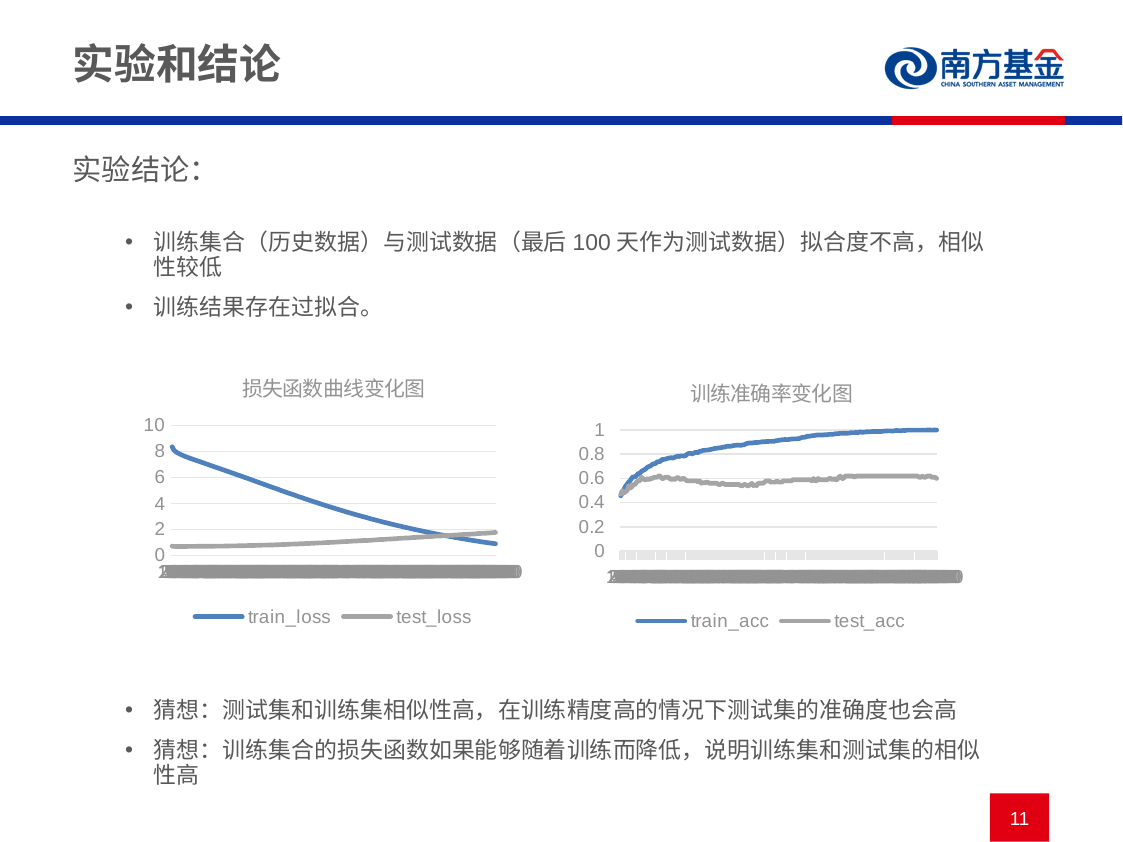

# 实验和结论
实验结论：
训练集合（历史数据）与测试数据（最后100天作为测试数据）拟合度不高，相似性较低
训练结果存在过拟合。

猜想：测试集和训练集相似性高，在训练精度高的情况下测试集的准确度也会高
猜想：训练集合的损失函数如果能够随着训练而降低，说明训练集和测试集的相似性高

### Chart: 损失函数曲线变化图

| Category | train_loss | test_loss |
|---|---|---|
| 0 | 8.37899875640869 | 0.727380573749542 |
| 100 | 8.13299179077148 | 0.712576925754547 |
| 200 | 8.01202201843261 | 0.706207931041717 |
| 300 | 7.93348789215087 | 0.705000460147857 |
| 400 | 7.86148738861084 | 0.705533266067504 |
| 500 | 7.79936456680297 | 0.705502331256866 |
| 600 | 7.74242401123046 | 0.705528795719146 |
| 700 | 7.68739175796508 | 0.706794321537017 |
| 800 | 7.63609218597412 | 0.707512199878692 |
| 900 | 7.58617115020751 | 0.708121478557586 |
| 1000 | 7.53967761993408 | 0.709092438220977 |
| 1100 | 7.49356937408447 | 0.709798991680145 |
| 1200 | 7.44871807098388 | 0.710720598697662 |
| 1300 | 7.40518522262573 | 0.711004674434661 |
| 1400 | 7.36230707168579 | 0.711851835250854 |
| 1500 | 7.31941270828247 | 0.713200867176055 |
| 1600 | 7.27812194824218 | 0.713610768318176 |
| 1700 | 7.23516988754272 | 0.714943051338195 |
| 1800 | 7.19267749786376 | 0.715606272220611 |
| 1900 | 7.14918565750122 | 0.717231750488281 |
| 2000 | 7.10512542724609 | 0.718819737434387 |
| 2100 | 7.06086540222168 | 0.720785796642303 |
| 2200 | 7.01807975769043 | 0.721655964851379 |
| 2300 | 6.97343254089355 | 0.721997797489166 |
| 2400 | 6.92878580093383 | 0.724086701869964 |
| 2500 | 6.88560247421264 | 0.725724816322326 |
| 2600 | 6.84284830093383 | 0.726587116718292 |
| 2700 | 6.7992525100708 | 0.729042053222656 |
| 2800 | 6.75683069229126 | 0.729710340499877 |
| 2900 | 6.71441841125488 | 0.731726050376892 |
| 3000 | 6.67332458496093 | 0.732281148433685 |
| 3100 | 6.62989473342895 | 0.733696162700653 |
| 3200 | 6.58585977554321 | 0.73499047756195 |
| 3300 | 6.54313659667968 | 0.737293541431427 |
| 3400 | 6.49915838241577 | 0.740456879138946 |
| 3500 | 6.45665740966796 | 0.743541955947876 |
| 3600 | 6.41151523590087 | 0.74636971950531 |
| 3700 | 6.36649227142334 | 0.747161030769348 |
| 3800 | 6.3221755027771 | 0.749250710010528 |
| 3900 | 6.27820634841918 | 0.751051425933837 |
| 4000 | 6.23484134674072 | 0.753045082092285 |
| 4100 | 6.19197750091552 | 0.757388174533844 |
| 4200 | 6.14664983749389 | 0.760808527469635 |
| 4300 | 6.10262823104858 | 0.761766791343689 |
| 4400 | 6.05945301055908 | 0.765433669090271 |
| 4500 | 6.01523160934448 | 0.767152667045593 |
| 4600 | 5.97347402572631 | 0.771739721298217 |
| 4700 | 5.92708444595336 | 0.773932754993438 |
| 4800 | 5.88135862350463 | 0.774074375629425 |
| 4900 | 5.8360481262207 | 0.777869522571563 |
| 5000 | 5.79219532012939 | 0.780039012432098 |
| 5100 | 5.74690341949462 | 0.783491313457489 |
| 5200 | 5.70121669769287 | 0.787782788276672 |
| 5300 | 5.65740489959716 | 0.790983736515045 |
| 5400 | 5.61244535446167 | 0.795809984207153 |
| 5500 | 5.56756019592285 | 0.799794912338256 |
| 5600 | 5.52233695983886 | 0.803879559040069 |
| 5700 | 5.47858047485351 | 0.805785596370697 |
| 5800 | 5.43255043029785 | 0.807938456535339 |
| 5900 | 5.38756418228149 | 0.812058389186859 |
| 6000 | 5.34350728988647 | 0.817834079265594 |
| 6100 | 5.29773616790771 | 0.819568753242492 |
| 6200 | 5.25375032424926 | 0.821320235729217 |
| 6300 | 5.21046829223632 | 0.825643301010131 |
| 6400 | 5.16436719894409 | 0.83452433347702 |
| 6500 | 5.11909818649292 | 0.83919757604599 |
| 6600 | 5.07732343673706 | 0.84449565410614 |
| 6700 | 5.0311951637268 | 0.848754107952117 |
| 6800 | 4.98566007614135 | 0.849702894687652 |
| 6900 | 4.94225406646728 | 0.852524399757385 |
| 7000 | 4.90057468414306 | 0.85601794719696 |
| 7100 | 4.85393714904785 | 0.864067256450653 |
| 7200 | 4.81163263320922 | 0.869337260723114 |
| 7300 | 4.76758861541748 | 0.877355456352233 |
| 7400 | 4.72328853607177 | 0.881590187549591 |
| 7500 | 4.68100357055664 | 0.887251019477844 |
| 7600 | 4.63728523254394 | 0.894295811653137 |
| 7700 | 4.59401226043701 | 0.894599199295044 |
| 7800 | 4.55022287368774 | 0.901750326156616 |
| 7900 | 4.50766992568969 | 0.910708427429199 |
| 8000 | 4.46534490585327 | 0.910961627960205 |
| 8100 | 4.42423439025878 | 0.913974523544311 |
| 8200 | 4.38223695755004 | 0.923702776432037 |
| 8300 | 4.33989286422729 | 0.932533979415893 |
| 8400 | 4.29844331741333 | 0.935758650302887 |
| 8500 | 4.25650358200073 | 0.939470469951629 |
| 8600 | 4.21506452560424 | 0.946170687675476 |
| 8700 | 4.17296600341796 | 0.947185754776001 |
| 8800 | 4.13148164749145 | 0.955774903297424 |
| 8900 | 4.09329891204834 | 0.963806092739105 |
| 9000 | 4.05309200286865 | 0.970924079418182 |
| 9100 | 4.00978899002075 | 0.977457046508789 |
| 9200 | 3.96917986869812 | 0.980473816394805 |
| 9300 | 3.92967081069946 | 0.982272505760192 |
| 9400 | 3.88949346542358 | 0.992999136447906 |
| 9500 | 3.84949135780334 | 1.0009286403656 |
| 9600 | 3.81338477134704 | 1.00390148162841 |
| 9700 | 3.77164459228515 | 1.00827825069427 |
| 9800 | 3.73308587074279 | 1.01842832565307 |
| 9900 | 3.69507884979248 | 1.02346122264862 |
| 10000 | 3.6562340259552 | 1.03022575378417 |
| 10100 | 3.61696672439575 | 1.03788149356842 |
| 10200 | 3.58025574684143 | 1.04292845726013 |
| 10300 | 3.54307866096496 | 1.05000901222229 |
| 10400 | 3.50388050079345 | 1.06230795383453 |
| 10500 | 3.46568250656127 | 1.06986331939697 |
| 10600 | 3.42898941040039 | 1.07595908641815 |
| 10700 | 3.39133429527282 | 1.07840573787689 |
| 10800 | 3.35508632659912 | 1.08330917358398 |
| 10900 | 3.3194739818573 | 1.09111750125885 |
| 11000 | 3.28169655799865 | 1.09749162197113 |
| 11100 | 3.24667811393737 | 1.10440242290496 |
| 11200 | 3.21058559417724 | 1.11729216575622 |
| 11300 | 3.17402648925781 | 1.11925601959228 |
| 11400 | 3.13880228996276 | 1.12619292736053 |
| 11500 | 3.10303902626037 | 1.13566923141479 |
| 11600 | 3.06890034675598 | 1.14097166061401 |
| 11700 | 3.03413295745849 | 1.14746499061584 |
| 11800 | 3.00071287155151 | 1.15889358520507 |
| 11900 | 2.96635127067565 | 1.15933215618133 |
| 12000 | 2.93305253982543 | 1.16452765464782 |
| 12100 | 2.89849638938903 | 1.16707479953765 |
| 12200 | 2.86330795288085 | 1.17835068702697 |
| 12300 | 2.82907605171203 | 1.18331563472747 |
| 12400 | 2.79441905021667 | 1.19266366958618 |
| 12500 | 2.76211094856262 | 1.20489633083343 |
| 12600 | 2.73034501075744 | 1.21239101886749 |
| 12700 | 2.69613075256347 | 1.21957242488861 |
| 12800 | 2.6639552116394 | 1.23134648799896 |
| 12900 | 2.63101291656494 | 1.23701870441436 |
| 13000 | 2.59897828102111 | 1.24358177185058 |
| 13100 | 2.56921935081481 | 1.24675965309143 |
| 13200 | 2.5375063419342 | 1.25001144409179 |
| 13300 | 2.50853419303894 | 1.26707351207733 |
| 13400 | 2.4758596420288 | 1.26920735836029 |
| 13500 | 2.44502258300781 | 1.28300297260284 |
| 13600 | 2.41435241699218 | 1.28262364864349 |
| 13700 | 2.38515305519104 | 1.29399812221527 |
| 13800 | 2.35590434074401 | 1.29801535606384 |
| 13900 | 2.32477140426635 | 1.30765056610107 |
| 14000 | 2.29620432853698 | 1.32439136505126 |
| 14100 | 2.26724028587341 | 1.32597684860229 |
| 14200 | 2.23915553092956 | 1.3378220796585 |
| 14300 | 2.2086637020111 | 1.34436583518981 |
| 14400 | 2.18018960952758 | 1.35050439834594 |
| 14500 | 2.15371775627136 | 1.35895669460296 |
| 14600 | 2.12589645385742 | 1.36120390892028 |
| 14700 | 2.09903454780578 | 1.37026476860046 |
| 14800 | 2.06961989402771 | 1.38288056850433 |
| 14900 | 2.0418424606323198 | 1.39237797260284 |
| 15000 | 2.01463222503662 | 1.39018619060516 |
| 15100 | 1.98721241950988 | 1.39999556541442 |
| 15200 | 1.96082806587219 | 1.40871775150299 |
| 15300 | 1.93478822708129 | 1.41356766223907 |
| 15400 | 1.90909004211425 | 1.42214238643646 |
| 15500 | 1.88183605670928 | 1.43056869506835 |
| 15600 | 1.85653555393219 | 1.44399940967559 |
| 15700 | 1.83051109313964 | 1.44969832897186 |
| 15800 | 1.80400085449218 | 1.45197999477386 |
| 15900 | 1.77653861045837 | 1.46775639057159 |
| 16000 | 1.75384509563446 | 1.46911799907684 |
| 16100 | 1.72948849201202 | 1.47652995586395 |
| 16200 | 1.70428383350372 | 1.49110019207 |
| 16300 | 1.67935240268707 | 1.50085830688476 |
| 16400 | 1.65351402759552 | 1.50020790100097 |
| 16500 | 1.62988400459289 | 1.50690495967865 |
| 16600 | 1.6069244146347 | 1.51378440856933 |
| 16700 | 1.5811561346054 | 1.5226719379425 |
| 16800 | 1.55807757377624 | 1.52988183498382 |
| 16900 | 1.53398597240448 | 1.53621077537536 |
| 17000 | 1.51134932041168 | 1.5471464395523 |
| 17100 | 1.48716139793396 | 1.55020701885223 |
| 17200 | 1.46476459503173 | 1.55933761596679 |
| 17300 | 1.44441795349121 | 1.55824410915374 |
| 17400 | 1.42191326618194 | 1.56986200809478 |
| 17500 | 1.39868307113647 | 1.58257102966308 |
| 17600 | 1.37693321704864 | 1.58205330371856 |
| 17700 | 1.35532879829406 | 1.59499442577362 |
| 17800 | 1.33322322368621 | 1.60390150547027 |
| 17900 | 1.31059980392456 | 1.61177706718444 |
| 18000 | 1.28981435298919 | 1.62200272083282 |
| 18100 | 1.26929414272308 | 1.63203632831573 |
| 18200 | 1.24827218055725 | 1.63046622276306 |
| 18300 | 1.22665882110595 | 1.64297676086425 |
| 18400 | 1.20759534835815 | 1.64691817760467 |
| 18500 | 1.18591701984405 | 1.65324127674102 |
| 18600 | 1.16755962371826 | 1.66371154785156 |
| 18700 | 1.14818716049194 | 1.66418528556823 |
| 18800 | 1.1299889087677 | 1.67978084087371 |
| 18900 | 1.1095620393753 | 1.69646680355072 |
| 19000 | 1.08969914913177 | 1.69842588901519 |
| 19100 | 1.07003676891326 | 1.71006286144256 |
| 19200 | 1.05196797847747 | 1.71081185340881 |
| 19300 | 1.03440797328948 | 1.71653652191162 |
| 19400 | 1.01595163345336 | 1.7197618484497 |
| 19500 | 0.997017741203308 | 1.7402456998825 |
| 19600 | 0.978713452816009 | 1.74318599700927 |
| 19700 | 0.963854074478149 | 1.75089991092681 |
| 19800 | 0.94560968875885 | 1.76077902317047 |
| 19900 | 0.928522288799285 | 1.77469551563262 |
| 20000 | 0.912849187850952 | 1.78254508972167 |

### Chart: 训练准确率变化图

| Category | train_acc | test_acc |
|---|---|---|
| 0 | 0.456772327423095 | 0.469999998807907 |
| 100 | 0.482708930969238 | 0.5 |
| 200 | 0.507204592227935 | 0.479999989271163 |
| 300 | 0.534582138061523 | 0.490000009536743 |
| 400 | 0.551873207092285 | 0.5 |
| 500 | 0.570605158805847 | 0.540000021457672 |
| 600 | 0.582132577896118 | 0.519999980926513 |
| 700 | 0.60374641418457 | 0.52999997138977 |
| 800 | 0.615273773670196 | 0.550000011920929 |
| 900 | 0.610951006412506 | 0.550000011920929 |
| 1000 | 0.625360250473022 | 0.569999992847442 |
| 1100 | 0.639769434928894 | 0.579999983310699 |
| 1200 | 0.642651319503784 | 0.579999983310699 |
| 1300 | 0.657060503959655 | 0.610000014305114 |
| 1400 | 0.665706038475036 | 0.600000023841857 |
| 1500 | 0.671469748020172 | 0.589999973773956 |
| 1600 | 0.681556224822998 | 0.589999973773956 |
| 1700 | 0.694524466991424 | 0.600000023841857 |
| 1800 | 0.698847234249115 | 0.589999973773956 |
| 1900 | 0.70461094379425 | 0.600000023841857 |
| 2000 | 0.717579245567321 | 0.600000023841857 |
| 2100 | 0.720461070537567 | 0.610000014305114 |
| 2200 | 0.723342955112457 | 0.610000014305114 |
| 2300 | 0.736311256885528 | 0.610000014305114 |
| 2400 | 0.739193081855773 | 0.620000004768371 |
| 2500 | 0.740634024143219 | 0.620000004768371 |
| 2600 | 0.756484150886535 | 0.600000023841857 |
| 2700 | 0.756484150886535 | 0.600000023841857 |
| 2800 | 0.759365975856781 | 0.610000014305114 |
| 2900 | 0.762247860431671 | 0.610000014305114 |
| 3000 | 0.768011510372161 | 0.610000014305114 |
| 3100 | 0.769452452659606 | 0.600000023841857 |
| 3200 | 0.772334277629852 | 0.589999973773956 |
| 3300 | 0.768011510372161 | 0.600000023841857 |
| 3400 | 0.773775219917297 | 0.589999973773956 |
| 3500 | 0.779538929462432 | 0.600000023841857 |
| 3600 | 0.783861696720123 | 0.610000014305114 |
| 3700 | 0.780979812145233 | 0.600000023841857 |
| 3800 | 0.786743521690368 | 0.589999973773956 |
| 3900 | 0.786743521690368 | 0.600000023841857 |
| 4000 | 0.785302579402923 | 0.600000023841857 |
| 4100 | 0.788184463977813 | 0.589999973773956 |
| 4200 | 0.799711823463439 | 0.579999983310699 |
| 4300 | 0.806916415691375 | 0.579999983310699 |
| 4400 | 0.80835735797882 | 0.579999983310699 |
| 4500 | 0.80403459072113 | 0.579999983310699 |
| 4600 | 0.806916415691375 | 0.579999983310699 |
| 4700 | 0.814121007919311 | 0.579999983310699 |
| 4800 | 0.815561950206756 | 0.579999983310699 |
| 4900 | 0.812680125236511 | 0.569999992847442 |
| 5000 | 0.825648427009582 | 0.579999983310699 |
| 5100 | 0.824207484722137 | 0.560000002384185 |
| 5200 | 0.831412076950073 | 0.569999992847442 |
| 5300 | 0.831412076950073 | 0.560000002384185 |
| 5400 | 0.834293961524963 | 0.569999992847442 |
| 5500 | 0.834293961524963 | 0.569999992847442 |
| 5600 | 0.837175786495208 | 0.560000002384185 |
| 5700 | 0.840057611465454 | 0.560000002384185 |
| 5800 | 0.842939496040344 | 0.560000002384185 |
| 5900 | 0.845821321010589 | 0.560000002384185 |
| 6000 | 0.848703145980835 | 0.560000002384185 |
| 6100 | 0.85014408826828 | 0.560000002384185 |
| 6200 | 0.851585030555725 | 0.550000011920929 |
| 6300 | 0.853025913238525 | 0.550000011920929 |
| 6400 | 0.855907797813415 | 0.560000002384185 |
| 6500 | 0.85878962278366 | 0.560000002384185 |
| 6600 | 0.860230565071106 | 0.550000011920929 |
| 6700 | 0.864553332328796 | 0.550000011920929 |
| 6800 | 0.867435157299041 | 0.550000011920929 |
| 6900 | 0.864553332328796 | 0.550000011920929 |
| 7000 | 0.867435157299041 | 0.550000011920929 |
| 7100 | 0.870316982269287 | 0.550000011920929 |
| 7200 | 0.873198866844177 | 0.550000011920929 |
| 7300 | 0.873198866844177 | 0.550000011920929 |
| 7400 | 0.876080691814422 | 0.550000011920929 |
| 7500 | 0.874639749526977 | 0.550000011920929 |
| 7600 | 0.873198866844177 | 0.540000021457672 |
| 7700 | 0.877521634101867 | 0.540000021457672 |
| 7800 | 0.877521634101867 | 0.550000011920929 |
| 7900 | 0.884726226329803 | 0.550000011920929 |
| 8000 | 0.889048993587493 | 0.540000021457672 |
| 8100 | 0.891930818557739 | 0.540000021457672 |
| 8200 | 0.893371760845184 | 0.550000011920929 |
| 8300 | 0.891930818557739 | 0.560000002384185 |
| 8400 | 0.894812703132629 | 0.540000021457672 |
| 8500 | 0.896253585815429 | 0.550000011920929 |
| 8600 | 0.896253585815429 | 0.540000021457672 |
| 8700 | 0.897694528102874 | 0.560000002384185 |
| 8800 | 0.899135470390319 | 0.560000002384185 |
| 8900 | 0.902017295360565 | 0.560000002384185 |
| 9000 | 0.90345823764801 | 0.560000002384185 |
| 9100 | 0.90345823764801 | 0.569999992847442 |
| 9200 | 0.90489912033081 | 0.579999983310699 |
| 9300 | 0.90489912033081 | 0.579999983310699 |
| 9400 | 0.906340062618255 | 0.579999983310699 |
| 9500 | 0.906340062618255 | 0.569999992847442 |
| 9600 | 0.9077810049057 | 0.569999992847442 |
| 9700 | 0.906340062618255 | 0.569999992847442 |
| 9800 | 0.910662829875946 | 0.569999992847442 |
| 9900 | 0.912103772163391 | 0.579999983310699 |
| 10000 | 0.914985597133636 | 0.569999992847442 |
| 10100 | 0.916426539421081 | 0.569999992847442 |
| 10200 | 0.919308364391326 | 0.569999992847442 |
| 10300 | 0.919308364391326 | 0.579999983310699 |
| 10400 | 0.922190189361572 | 0.579999983310699 |
| 10500 | 0.920749306678772 | 0.579999983310699 |
| 10600 | 0.920749306678772 | 0.579999983310699 |
| 10700 | 0.923631131649017 | 0.579999983310699 |
| 10800 | 0.925072073936462 | 0.579999983310699 |
| 10900 | 0.926512956619262 | 0.589999973773956 |
| 11000 | 0.926512956619262 | 0.589999973773956 |
| 11100 | 0.926512956619262 | 0.589999973773956 |
| 11200 | 0.927953898906707 | 0.589999973773956 |
| 11300 | 0.929394841194152 | 0.589999973773956 |
| 11400 | 0.935158491134643 | 0.589999973773956 |
| 11500 | 0.939481258392334 | 0.589999973773956 |
| 11600 | 0.939481258392334 | 0.589999973773956 |
| 11700 | 0.942363083362579 | 0.589999973773956 |
| 11800 | 0.948126792907714 | 0.589999973773956 |
| 11900 | 0.948126792907714 | 0.589999973773956 |
| 12000 | 0.949567735195159 | 0.589999973773956 |
| 12100 | 0.952449560165405 | 0.579999983310699 |
| 12200 | 0.95389050245285 | 0.600000023841857 |
| 12300 | 0.95533138513565 | 0.579999983310699 |
| 12400 | 0.95821326971054 | 0.579999983310699 |
| 12500 | 0.95821326971054 | 0.600000023841857 |
| 12600 | 0.95821326971054 | 0.589999973773956 |
| 12700 | 0.959654152393341 | 0.589999973773956 |
| 12800 | 0.95821326971054 | 0.589999973773956 |
| 12900 | 0.961095094680786 | 0.589999973773956 |
| 13000 | 0.961095094680786 | 0.589999973773956 |
| 13100 | 0.961095094680786 | 0.589999973773956 |
| 13200 | 0.963976919651031 | 0.600000023841857 |
| 13300 | 0.963976919651031 | 0.600000023841857 |
| 13400 | 0.965417861938476 | 0.589999973773956 |
| 13500 | 0.965417861938476 | 0.600000023841857 |
| 13600 | 0.969740629196167 | 0.589999973773956 |
| 13700 | 0.968299686908721 | 0.589999973773956 |
| 13800 | 0.971181571483612 | 0.610000014305114 |
| 13900 | 0.972622454166412 | 0.620000004768371 |
| 14000 | 0.972622454166412 | 0.600000023841857 |
| 14100 | 0.974063396453857 | 0.600000023841857 |
| 14200 | 0.972622454166412 | 0.620000004768371 |
| 14300 | 0.974063396453857 | 0.620000004768371 |
| 14400 | 0.974063396453857 | 0.620000004768371 |
| 14500 | 0.975504338741302 | 0.620000004768371 |
| 14600 | 0.978386163711547 | 0.620000004768371 |
| 14700 | 0.978386163711547 | 0.620000004768371 |
| 14800 | 0.978386163711547 | 0.610000014305114 |
| 14900 | 0.979827105998992 | 0.620000004768371 |
| 15000 | 0.976945221424102 | 0.620000004768371 |
| 15100 | 0.982708930969238 | 0.620000004768371 |
| 15200 | 0.984149873256683 | 0.620000004768371 |
| 15300 | 0.979827105998992 | 0.620000004768371 |
| 15400 | 0.982708930969238 | 0.620000004768371 |
| 15500 | 0.982708930969238 | 0.620000004768371 |
| 15600 | 0.987031698226928 | 0.620000004768371 |
| 15700 | 0.984149873256683 | 0.620000004768371 |
| 15800 | 0.985590755939483 | 0.620000004768371 |
| 15900 | 0.987031698226928 | 0.620000004768371 |
| 16000 | 0.987031698226928 | 0.620000004768371 |
| 16100 | 0.987031698226928 | 0.620000004768371 |
| 16200 | 0.988472640514373 | 0.620000004768371 |
| 16300 | 0.987031698226928 | 0.620000004768371 |
| 16400 | 0.987031698226928 | 0.620000004768371 |
| 16500 | 0.988472640514373 | 0.620000004768371 |
| 16600 | 0.989913523197174 | 0.620000004768371 |
| 16700 | 0.991354465484619 | 0.620000004768371 |
| 16800 | 0.991354465484619 | 0.620000004768371 |
| 16900 | 0.992795407772064 | 0.620000004768371 |
| 17000 | 0.992795407772064 | 0.620000004768371 |
| 17100 | 0.992795407772064 | 0.620000004768371 |
| 17200 | 0.991354465484619 | 0.620000004768371 |
| 17300 | 0.992795407772064 | 0.620000004768371 |
| 17400 | 0.995677232742309 | 0.620000004768371 |
| 17500 | 0.995677232742309 | 0.620000004768371 |
| 17600 | 0.994236290454864 | 0.620000004768371 |
| 17700 | 0.994236290454864 | 0.620000004768371 |
| 17800 | 0.994236290454864 | 0.620000004768371 |
| 17900 | 0.997118175029754 | 0.620000004768371 |
| 18000 | 0.995677232742309 | 0.620000004768371 |
| 18100 | 0.998559057712554 | 0.620000004768371 |
| 18200 | 0.998559057712554 | 0.620000004768371 |
| 18300 | 0.998559057712554 | 0.620000004768371 |
| 18400 | 0.998559057712554 | 0.620000004768371 |
| 18500 | 0.998559057712554 | 0.620000004768371 |
| 18600 | 0.998559057712554 | 0.620000004768371 |
| 18700 | 0.998559057712554 | 0.620000004768371 |
| 18800 | 0.998559057712554 | 0.620000004768371 |
| 18900 | 0.998559057712554 | 0.610000014305114 |
| 19000 | 0.998559057712554 | 0.610000014305114 |
| 19100 | 0.998559057712554 | 0.620000004768371 |
| 19200 | 0.998559057712554 | 0.610000014305114 |
| 19300 | 0.998559057712554 | 0.610000014305114 |
| 19400 | 1.0 | 0.620000004768371 |
| 19500 | 1.0 | 0.620000004768371 |
| 19600 | 1.0 | 0.620000004768371 |
| 19700 | 0.998559057712554 | 0.610000014305114 |
| 19800 | 1.0 | 0.610000014305114 |
| 19900 | 1.0 | 0.610000014305114 |
| 20000 | 1.0 | 0.600000023841857 |
11